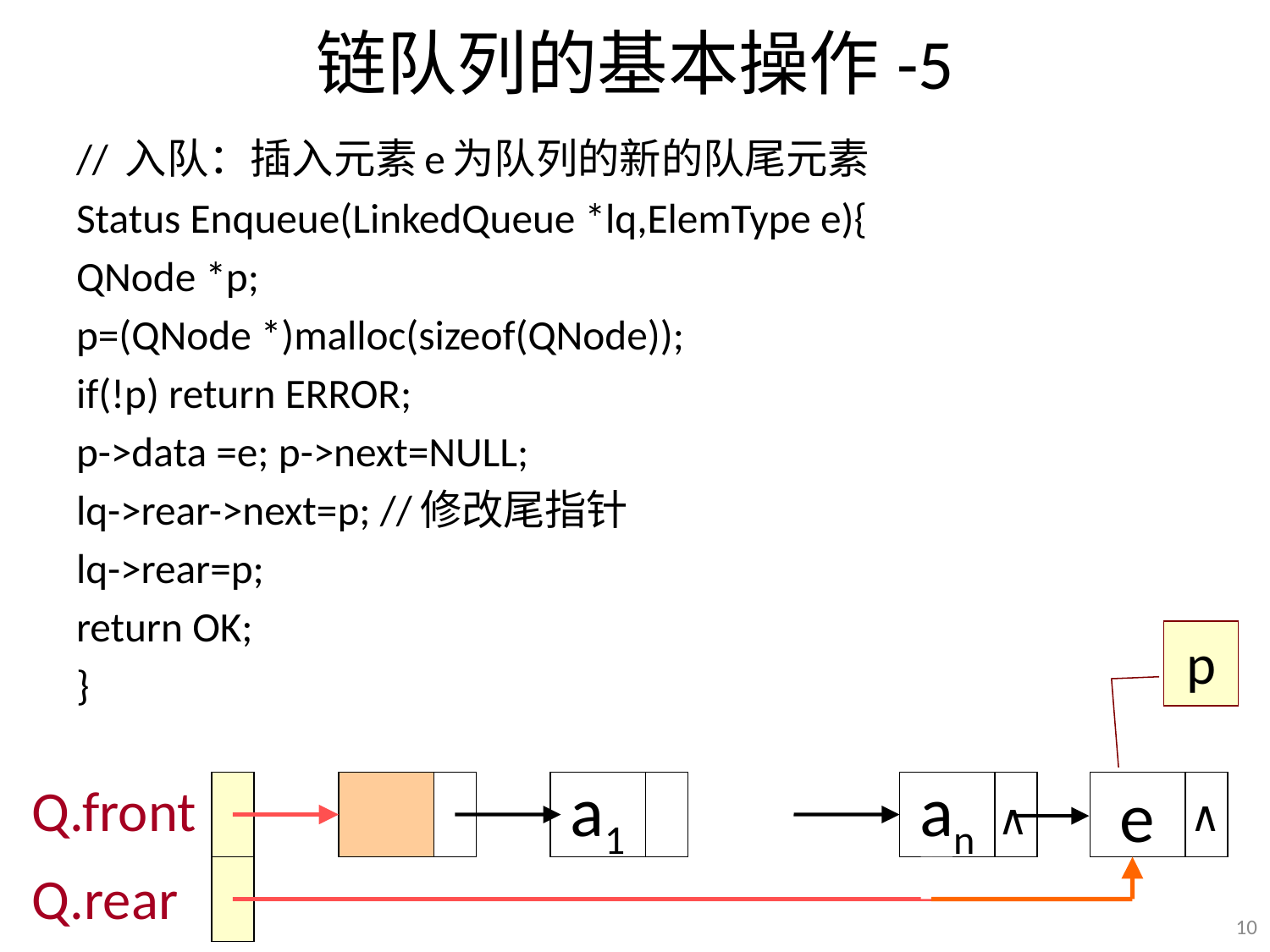

# 链队列的基本操作-5
// 入队：插入元素e为队列的新的队尾元素
Status Enqueue(LinkedQueue *lq,ElemType e){
QNode *p;
p=(QNode *)malloc(sizeof(QNode));
if(!p) return ERROR;
p->data =e; p->next=NULL;
lq->rear->next=p; //修改尾指针
lq->rear=p;
return OK;
}

p
e

Q.front

a1

an

 ∧
∧

Q.rear

10